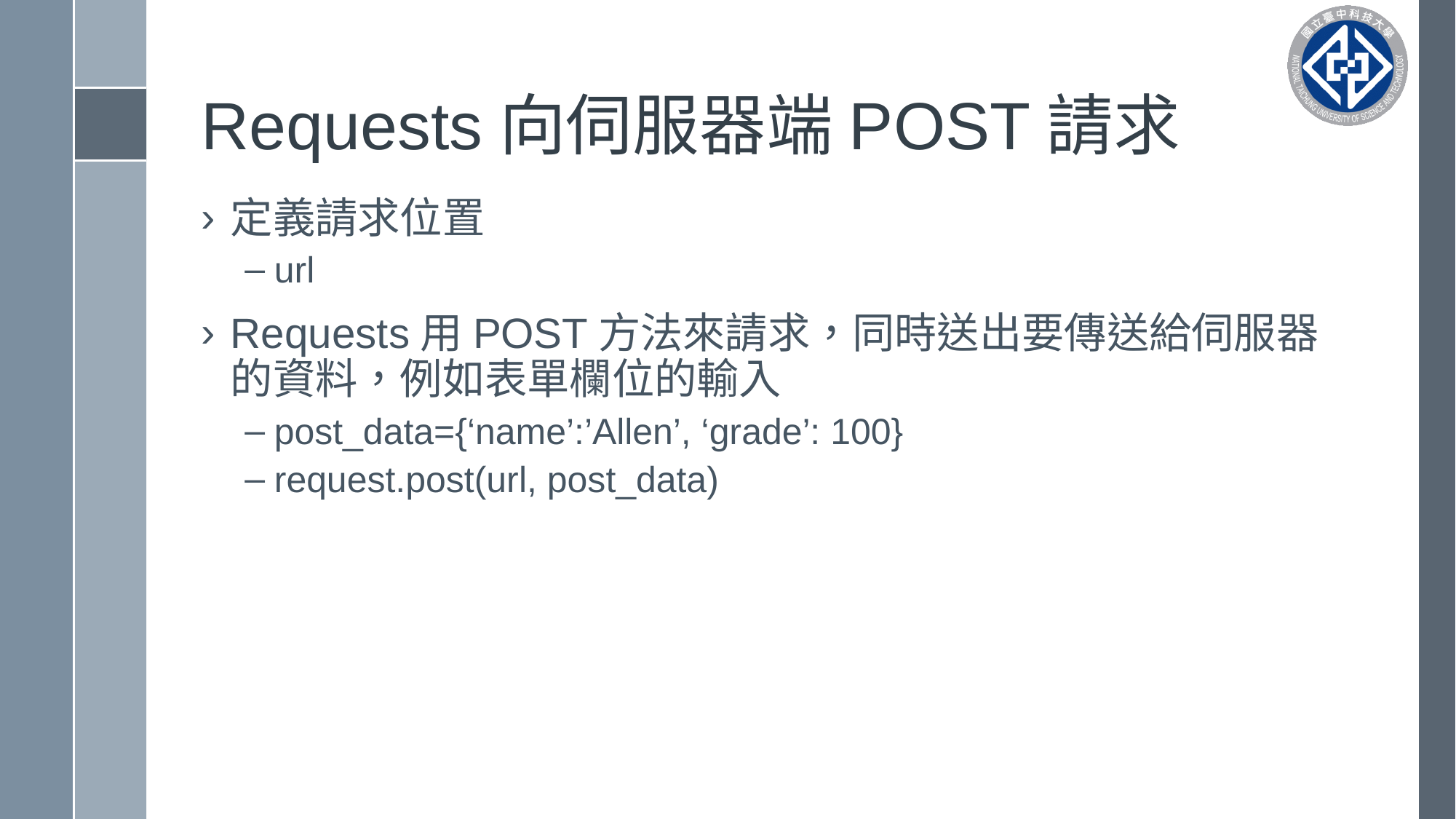

# Requests向伺服器端POST請求
定義請求位置
url
Requests用POST方法來請求，同時送出要傳送給伺服器的資料，例如表單欄位的輸入
post_data={‘name’:’Allen’, ‘grade’: 100}
request.post(url, post_data)